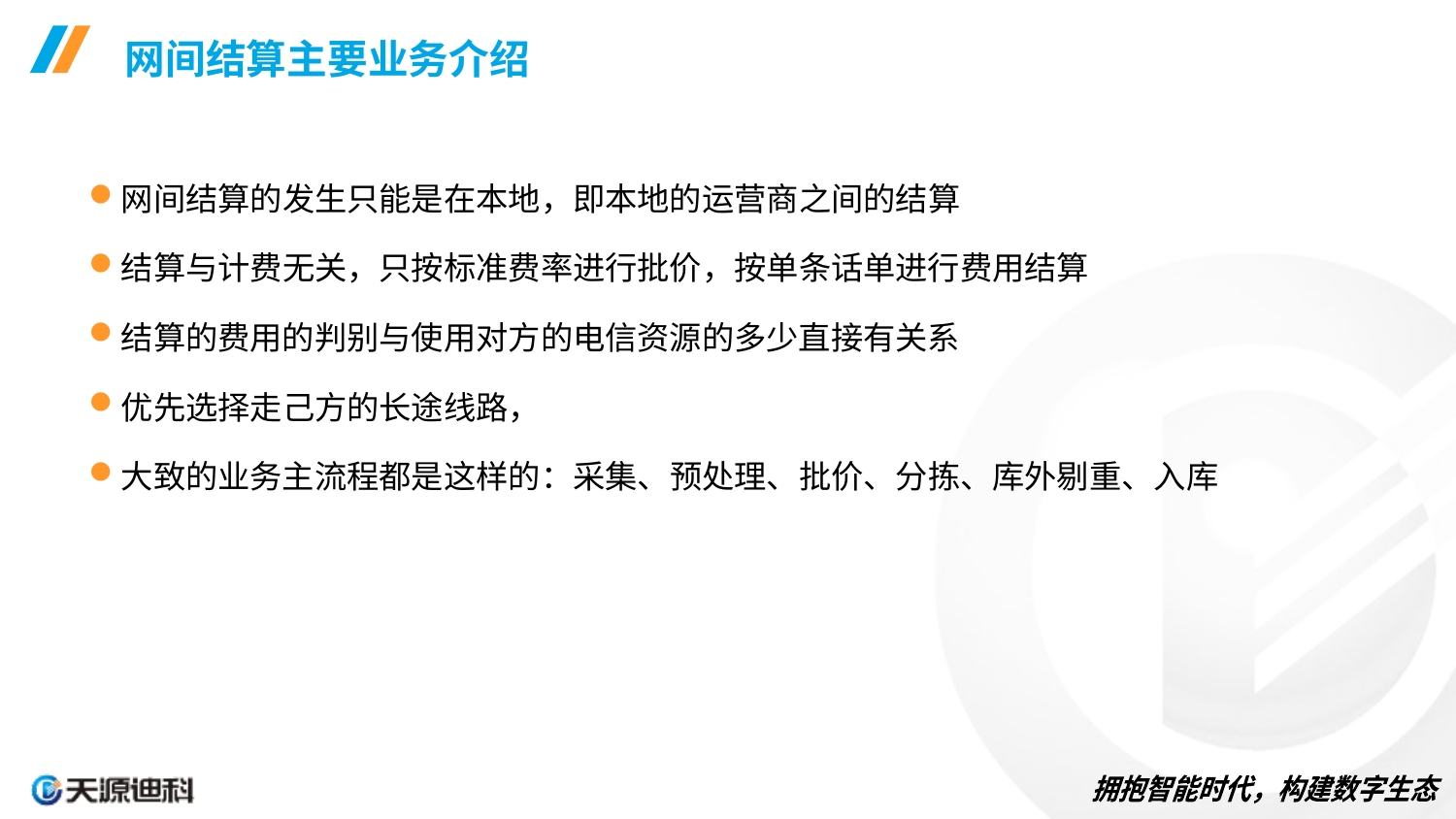

# 网间结算主要业务介绍
网间结算的发生只能是在本地，即本地的运营商之间的结算
结算与计费无关，只按标准费率进行批价，按单条话单进行费用结算
结算的费用的判别与使用对方的电信资源的多少直接有关系
优先选择走己方的长途线路，
大致的业务主流程都是这样的：采集、预处理、批价、分拣、库外剔重、入库
23
23